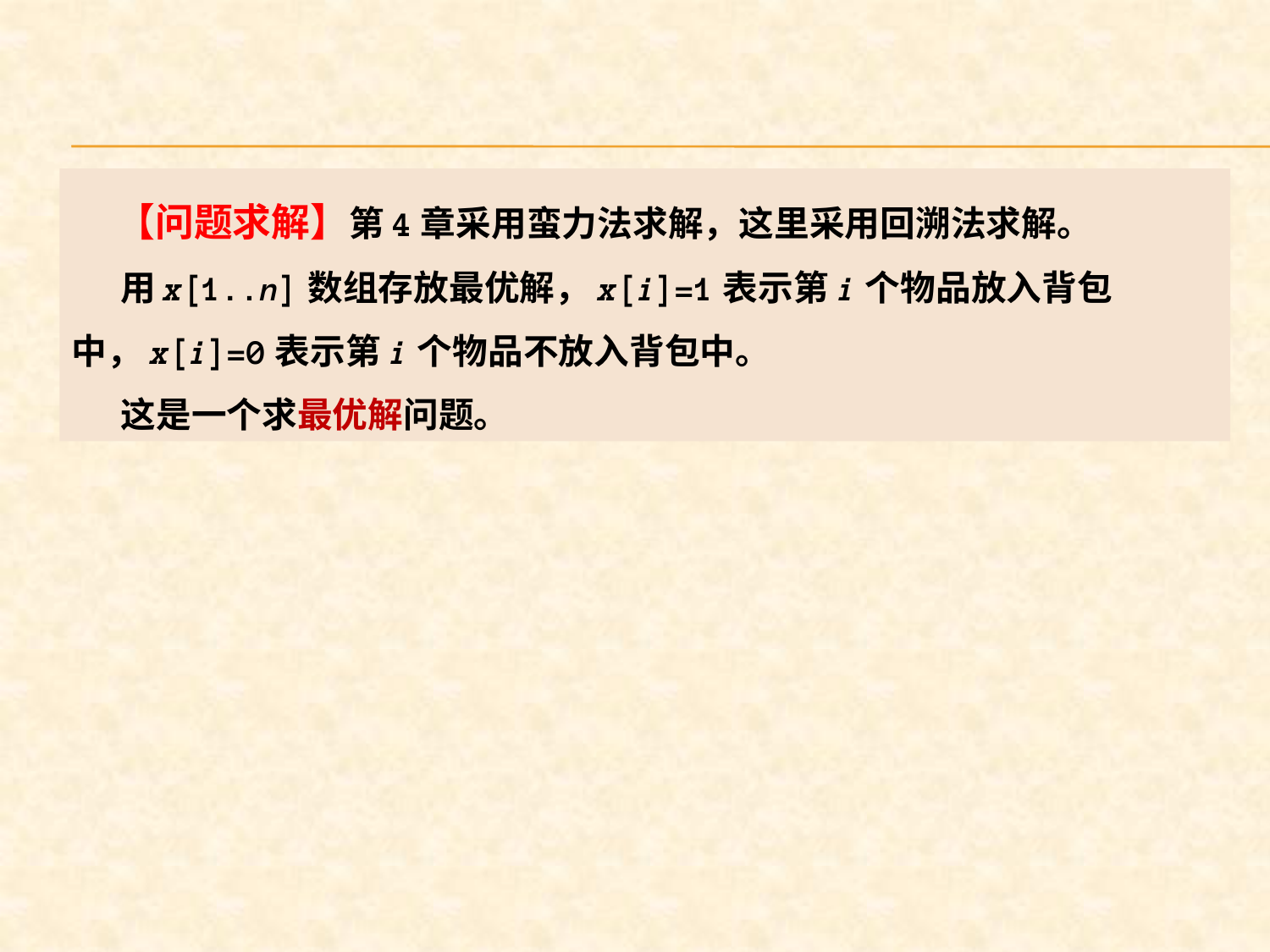

【问题求解】第4章采用蛮力法求解，这里采用回溯法求解。
     用x[1..n]数组存放最优解，x[i]=1表示第i个物品放入背包中，x[i]=0表示第i个物品不放入背包中。
     这是一个求最优解问题。